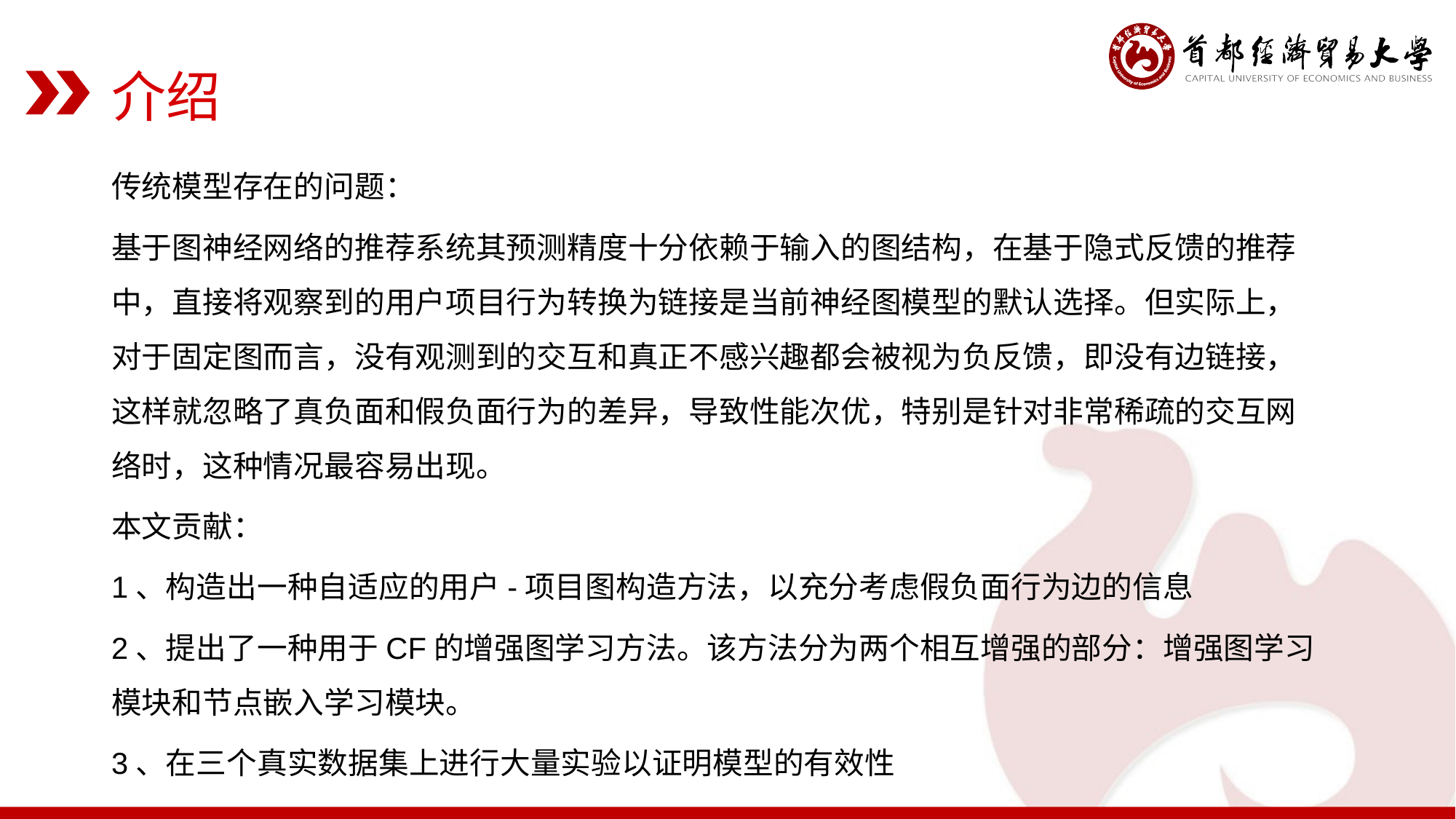

介绍
传统模型存在的问题：
基于图神经网络的推荐系统其预测精度十分依赖于输入的图结构，在基于隐式反馈的推荐中，直接将观察到的用户项目行为转换为链接是当前神经图模型的默认选择。但实际上，对于固定图而言，没有观测到的交互和真正不感兴趣都会被视为负反馈，即没有边链接，这样就忽略了真负面和假负面行为的差异，导致性能次优，特别是针对非常稀疏的交互网络时，这种情况最容易出现。
本文贡献：
1、构造出一种自适应的用户-项目图构造方法，以充分考虑假负面行为边的信息
2、提出了一种用于CF的增强图学习方法。该方法分为两个相互增强的部分：增强图学习模块和节点嵌入学习模块。
3、在三个真实数据集上进行大量实验以证明模型的有效性